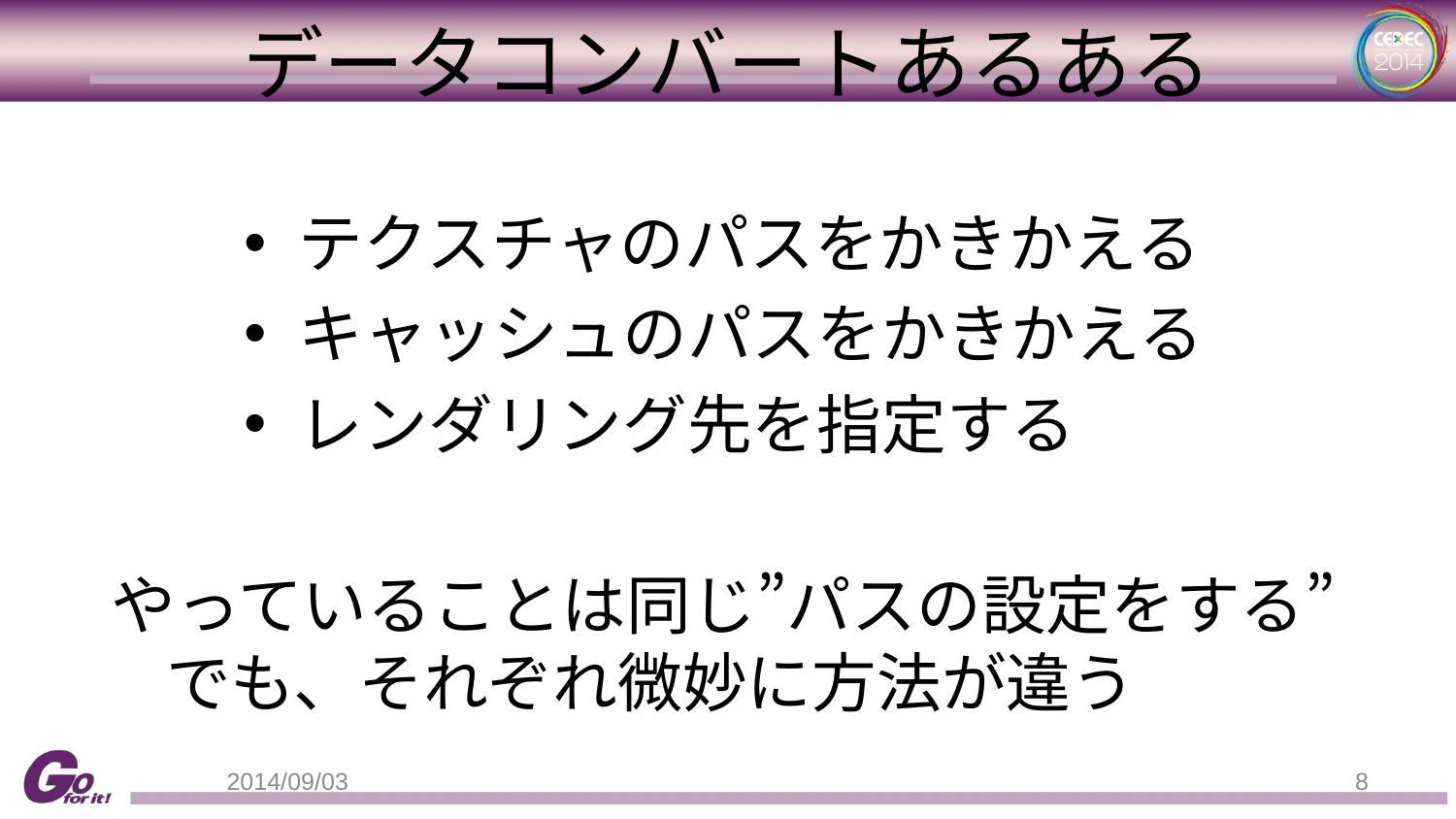

# データコンバートあるある
テクスチャのパスをかきかえる
キャッシュのパスをかきかえる
レンダリング先を指定する
やっていることは同じ”パスの設定をする”でも、それぞれ微妙に方法が違う
2014/09/03
8